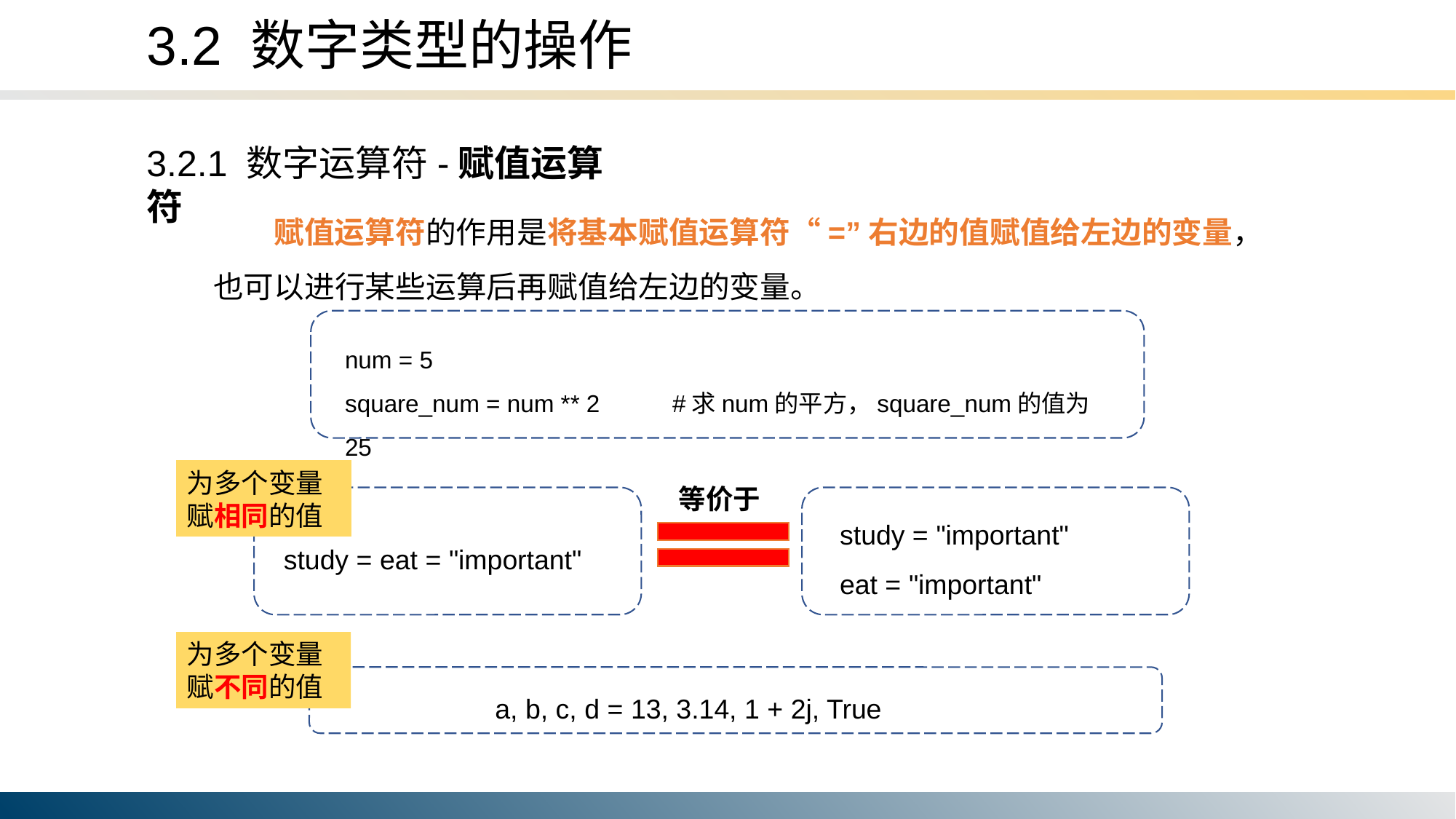

3.2 数字类型的操作

3.2.1 数字运算符-赋值运算符
赋值运算符的作用是将基本赋值运算符“=”右边的值赋值给左边的变量，也可以进行某些运算后再赋值给左边的变量。

num = 5
square_num = num ** 2	#求num的平方，square_num的值为25
为多个变量赋相同的值
等价于

study = "important"
eat = "important"

study = eat = "important"
为多个变量赋不同的值

a, b, c, d = 13, 3.14, 1 + 2j, True